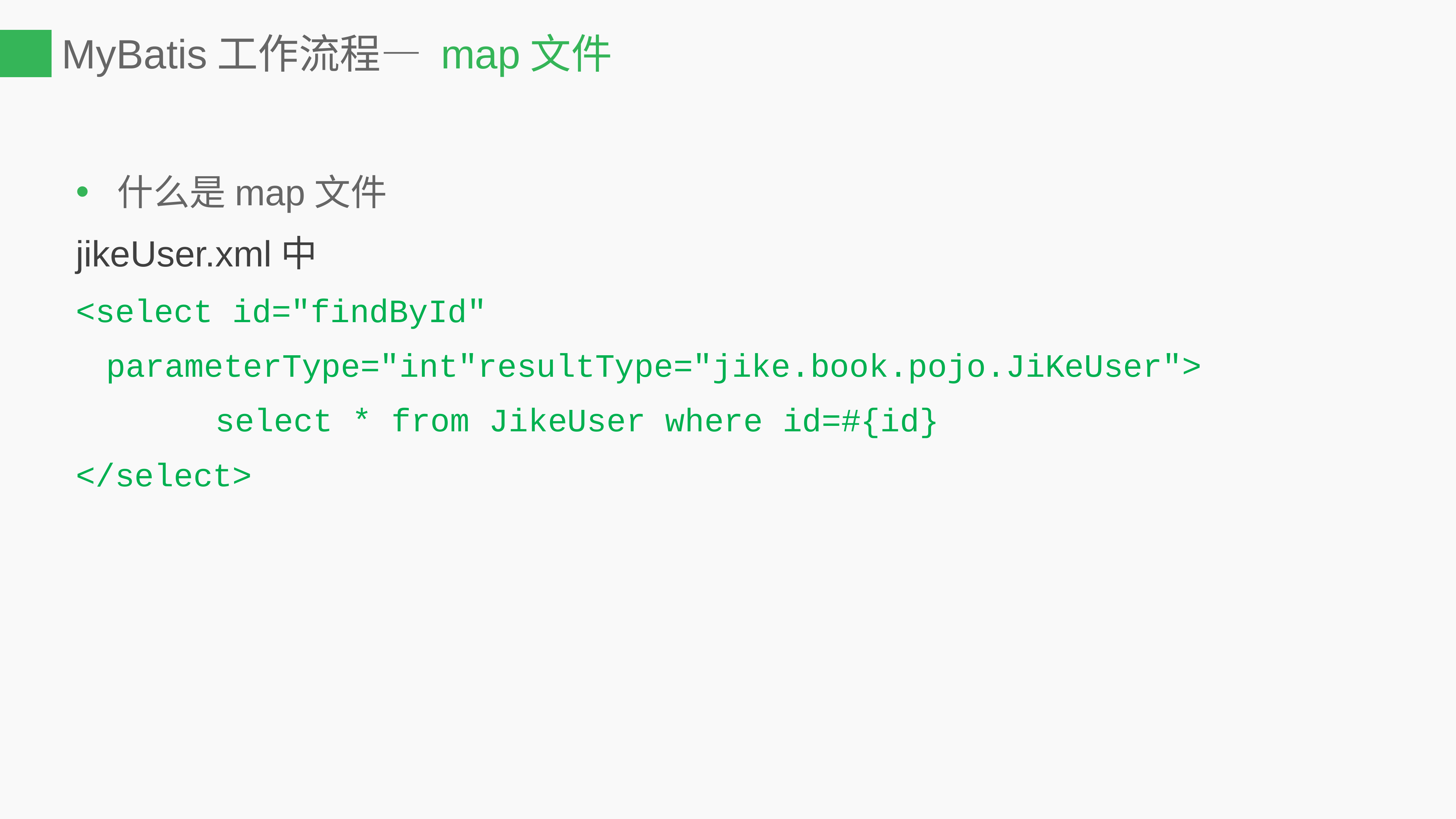

# MyBatis工作流程— map文件
什么是map文件
jikeUser.xml中
<select id="findById"  parameterType="int"resultType="jike.book.pojo.JiKeUser">
   		select * from JikeUser where id=#{id}
</select>